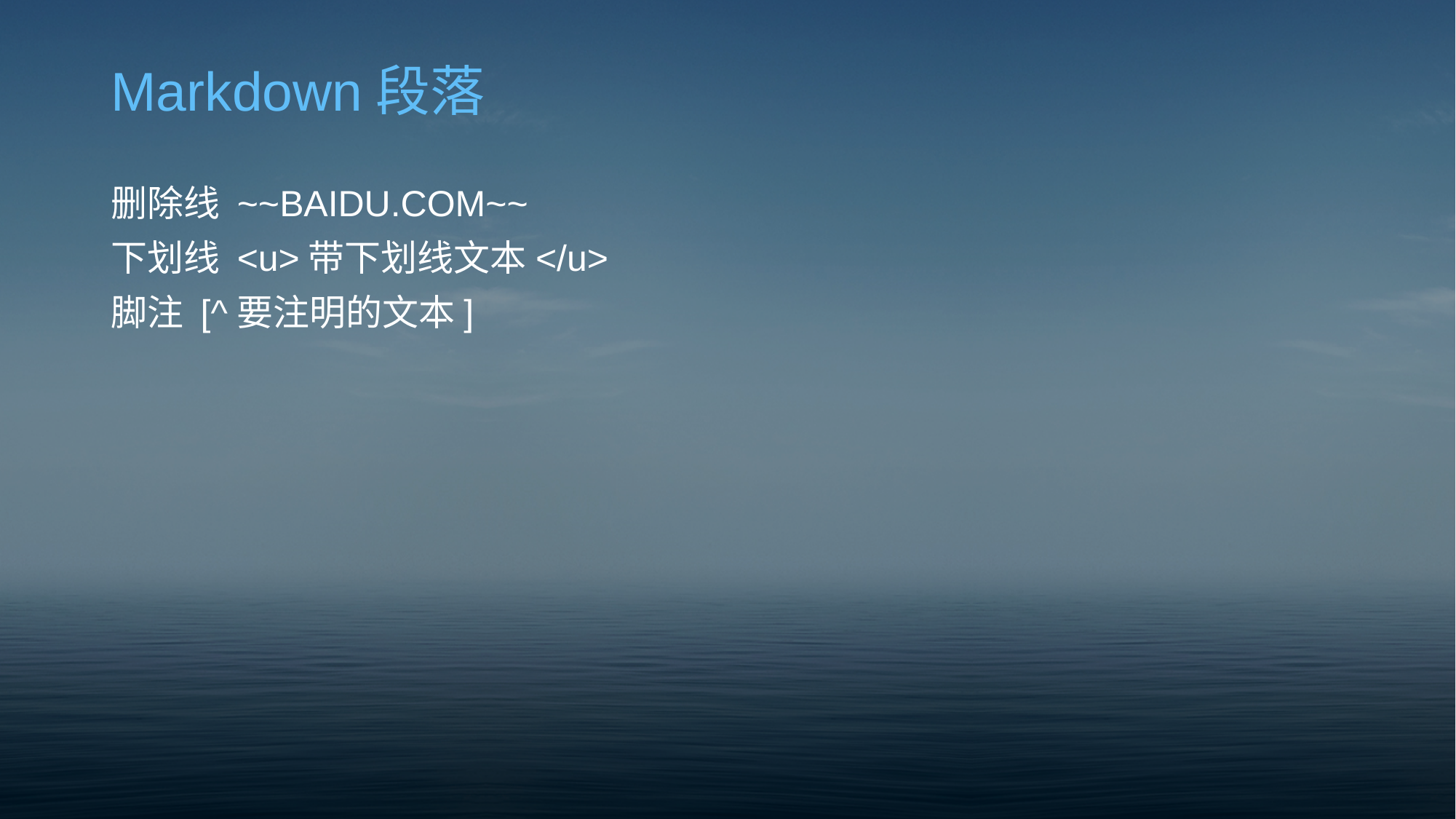

# Markdown段落
删除线 ~~BAIDU.COM~~
下划线 <u>带下划线文本</u>
脚注 [^要注明的文本]